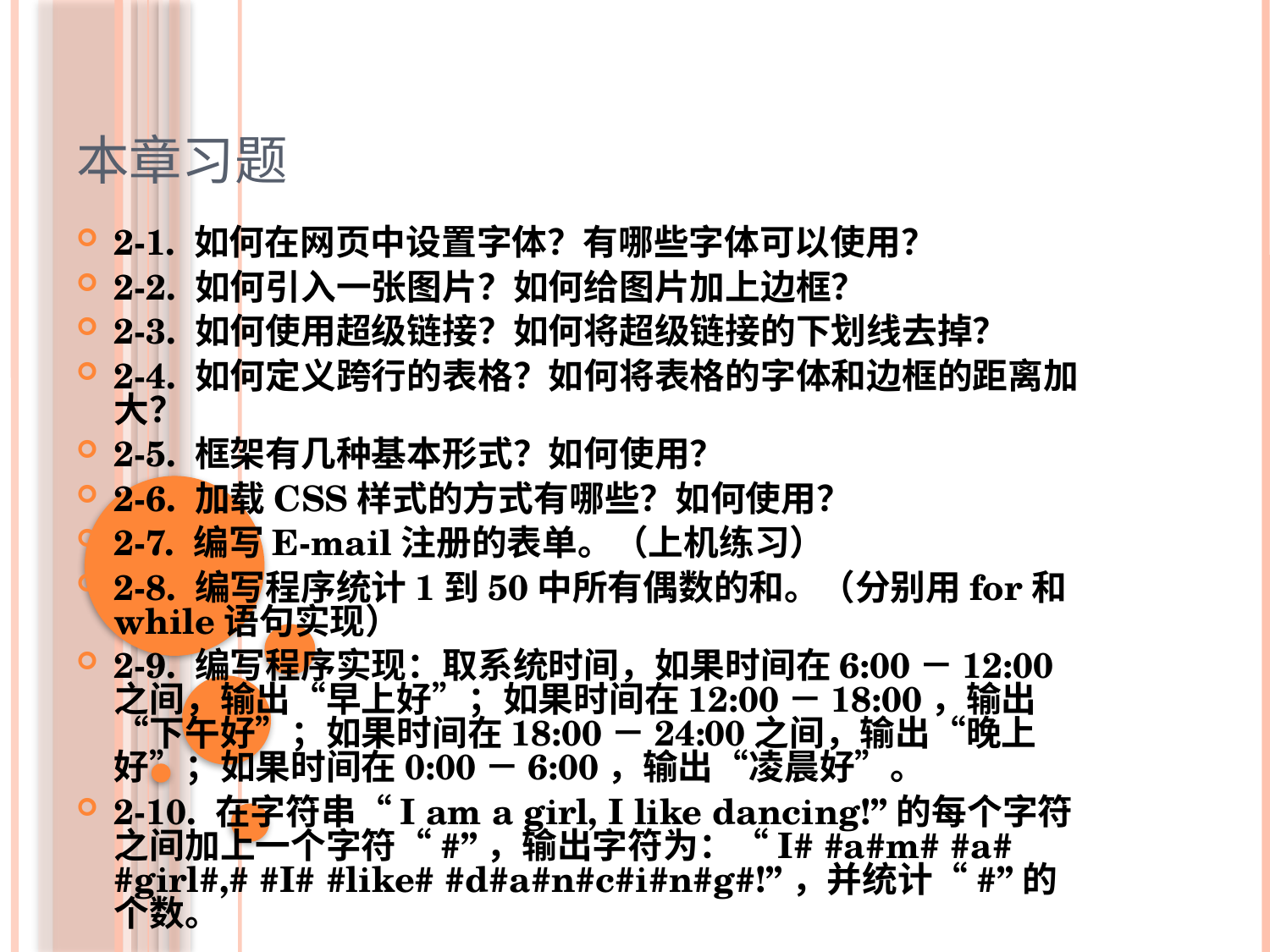

本章习题
2-1. 如何在网页中设置字体？有哪些字体可以使用？
2-2. 如何引入一张图片？如何给图片加上边框？
2-3. 如何使用超级链接？如何将超级链接的下划线去掉？
2-4. 如何定义跨行的表格？如何将表格的字体和边框的距离加大？
2-5. 框架有几种基本形式？如何使用？
2-6. 加载CSS样式的方式有哪些？如何使用？
2-7. 编写E-mail注册的表单。（上机练习）
2-8. 编写程序统计1到50中所有偶数的和。（分别用for和while语句实现）
2-9. 编写程序实现：取系统时间，如果时间在6:00－12:00之间，输出“早上好”；如果时间在12:00－18:00，输出“下午好”；如果时间在18:00－24:00之间，输出“晚上好”；如果时间在0:00－6:00，输出“凌晨好”。
2-10. 在字符串“I am a girl, I like dancing!”的每个字符之间加上一个字符“#”，输出字符为：“I# #a#m# #a# #girl#,# #I# #like# #d#a#n#c#i#n#g#!”，并统计“#”的个数。